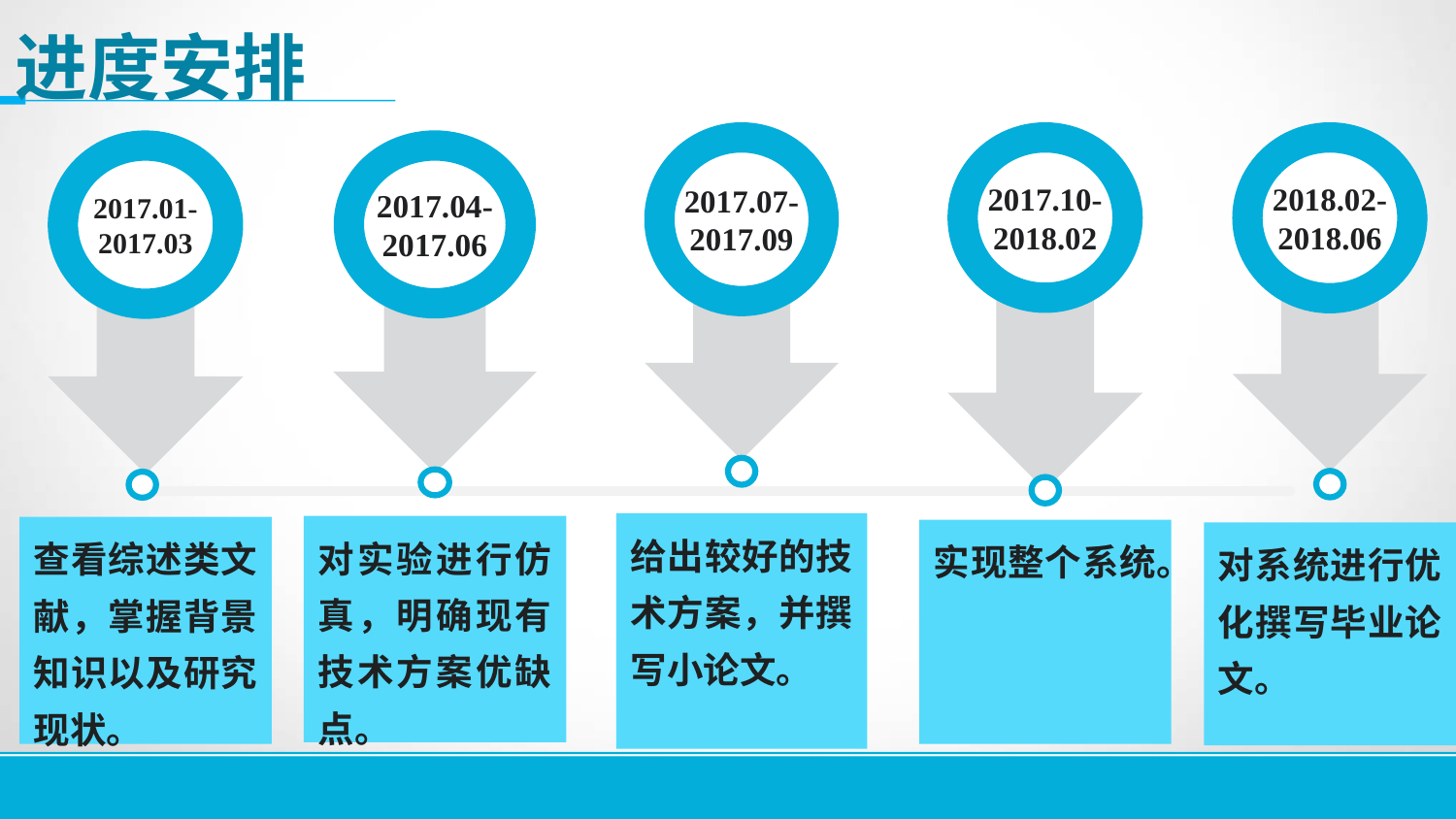

# 进度安排
2017.07-2017.09

给出较好的技术方案，并撰写小论文。
2017.10-2018.02

实现整个系统。
2018.02-2018.06

对系统进行优化撰写毕业论文。
2017.01-2017.03

查看综述类文献，掌握背景知识以及研究现状。
2017.04-2017.06

对实验进行仿真，明确现有技术方案优缺点。